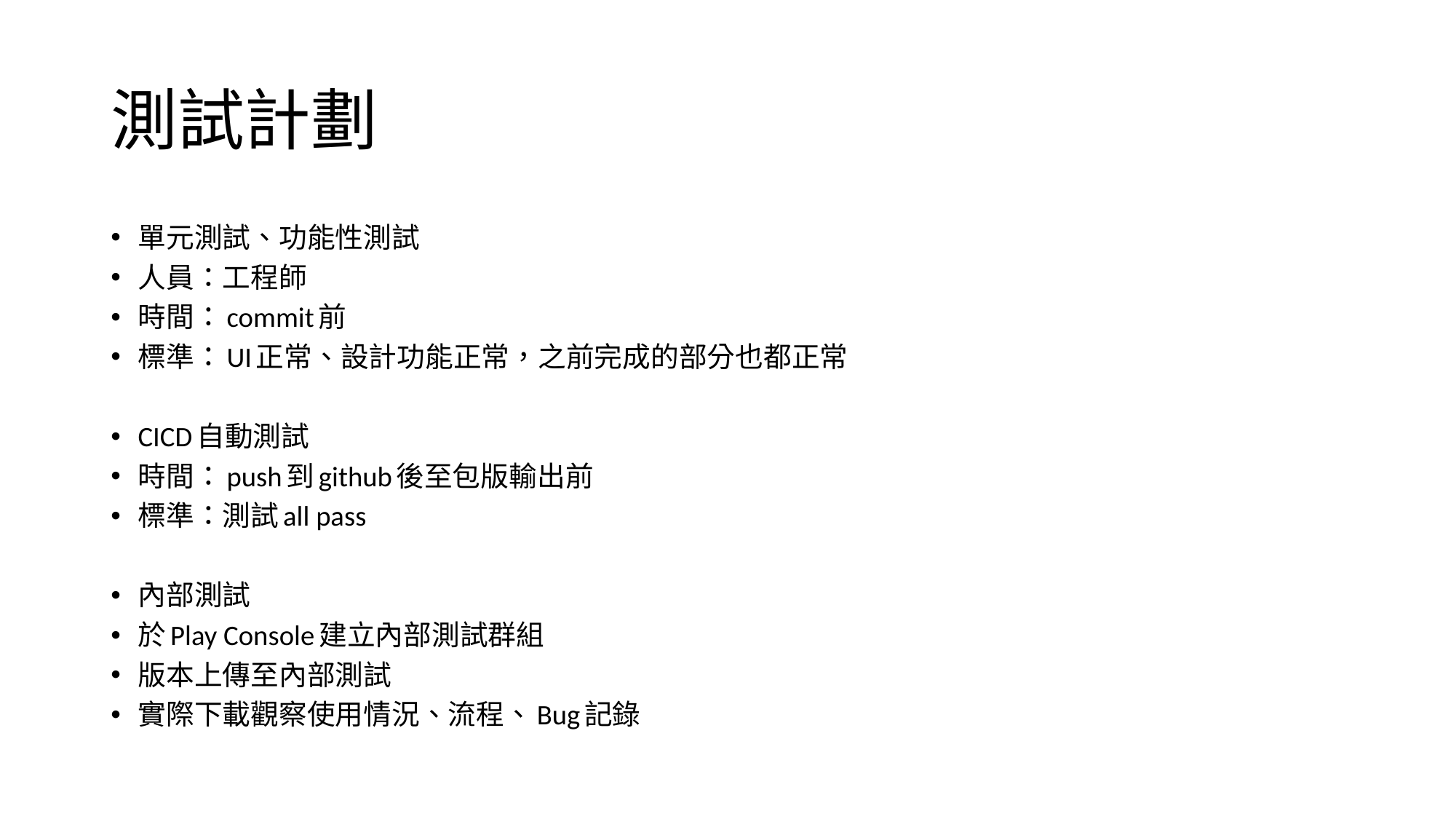

# 測試計劃
單元測試、功能性測試
人員：工程師
時間：commit前
標準：UI正常、設計功能正常，之前完成的部分也都正常

CICD自動測試
時間：push到github後至包版輸出前
標準：測試all pass

內部測試
於Play Console建立內部測試群組
版本上傳至內部測試
實際下載觀察使用情況、流程、Bug記錄